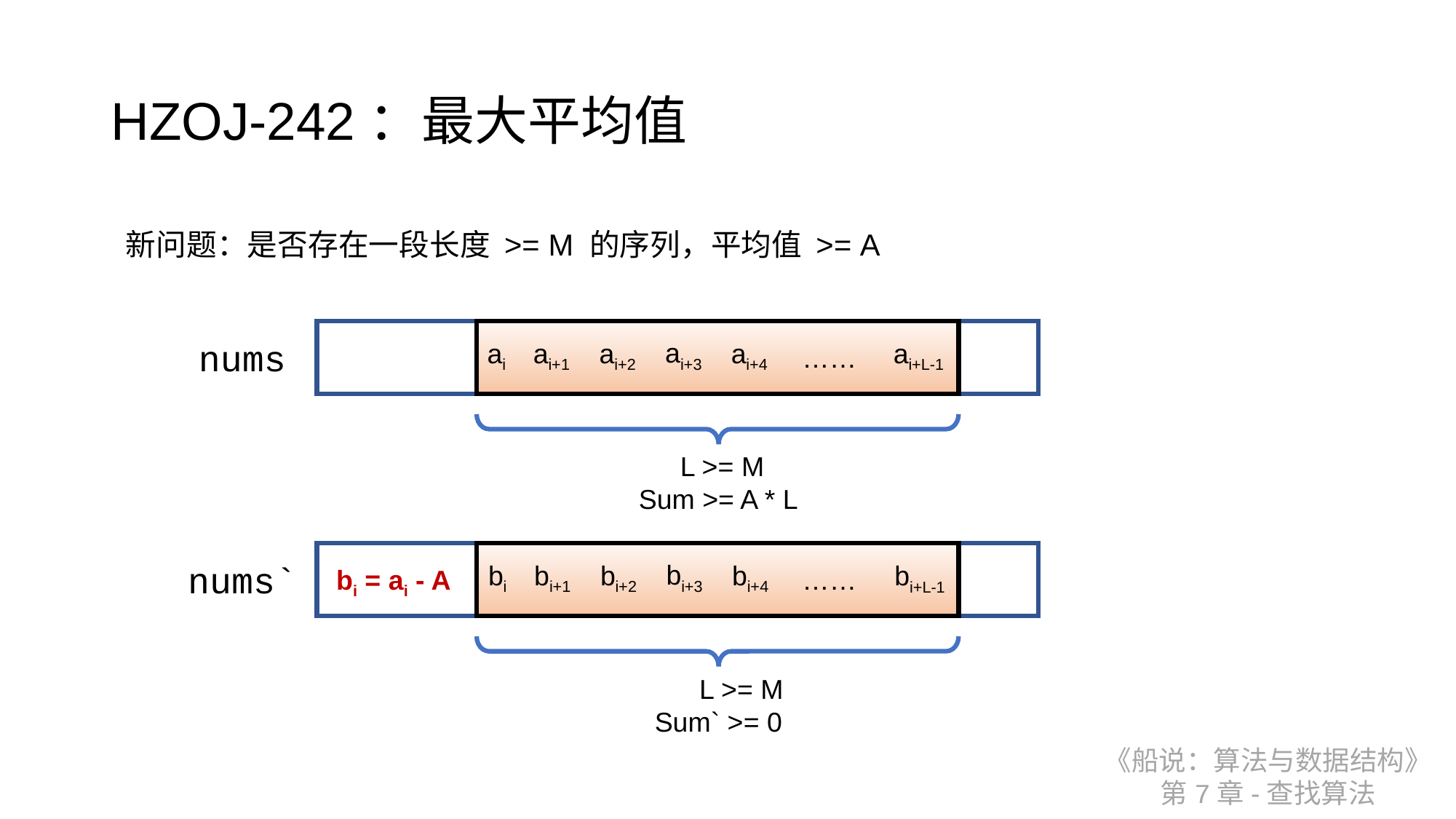

# HZOJ-242：最大平均值

新问题：是否存在一段长度 >= M 的序列，平均值 >= A

nums
ai+3
ai
ai+1
ai+2
ai+4
ai+L-1
……

 L >= M
Sum >= A * L

nums`
bi+3
bi
bi+1
bi+2
bi+4
bi+L-1
bi = ai - A
……
      L >= M
Sum` >= 0